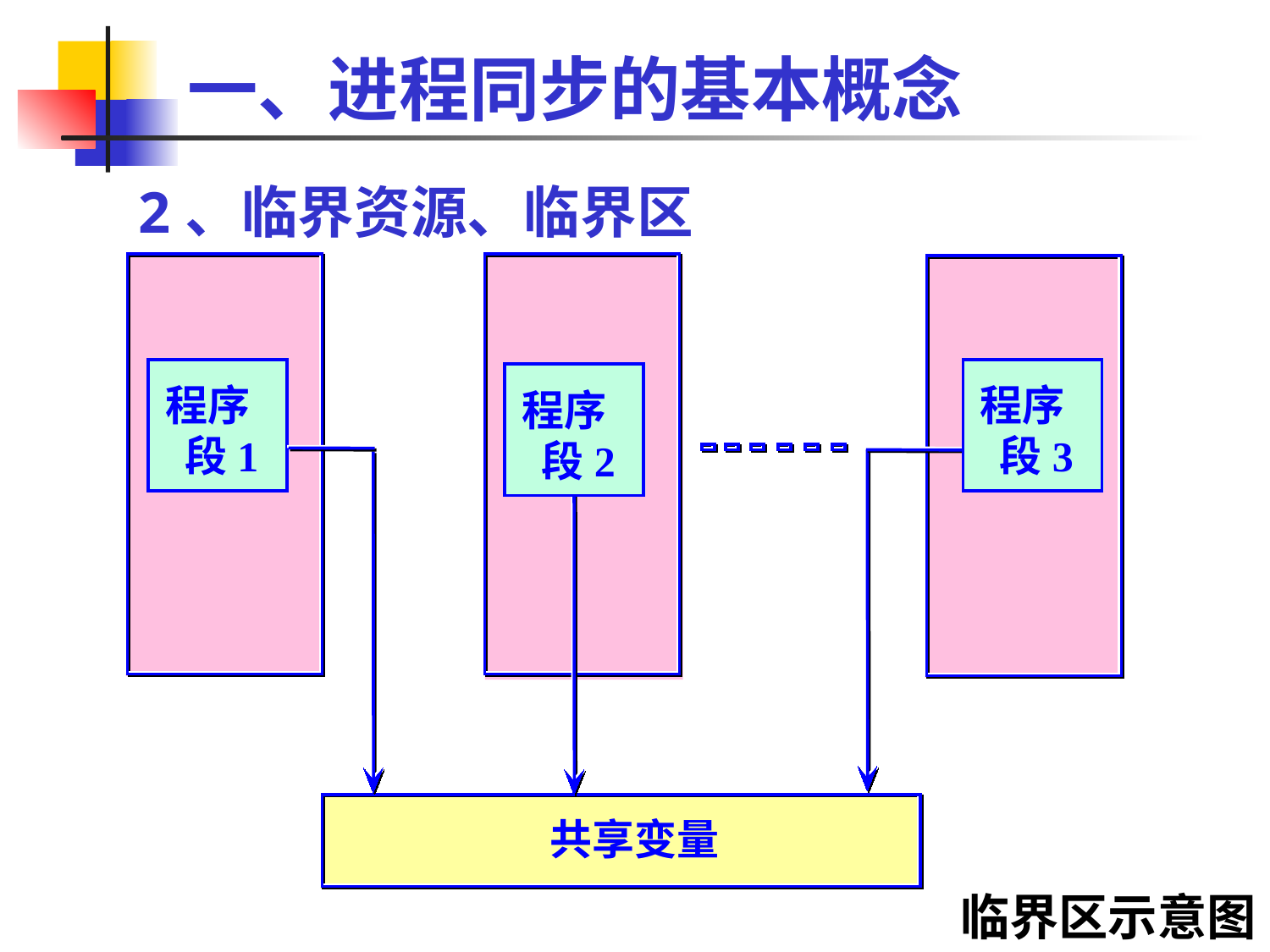

一、进程同步的基本概念
2、临界资源、临界区

程序
 段1
程序
 段3
程序
 段2

共享变量
临界区示意图